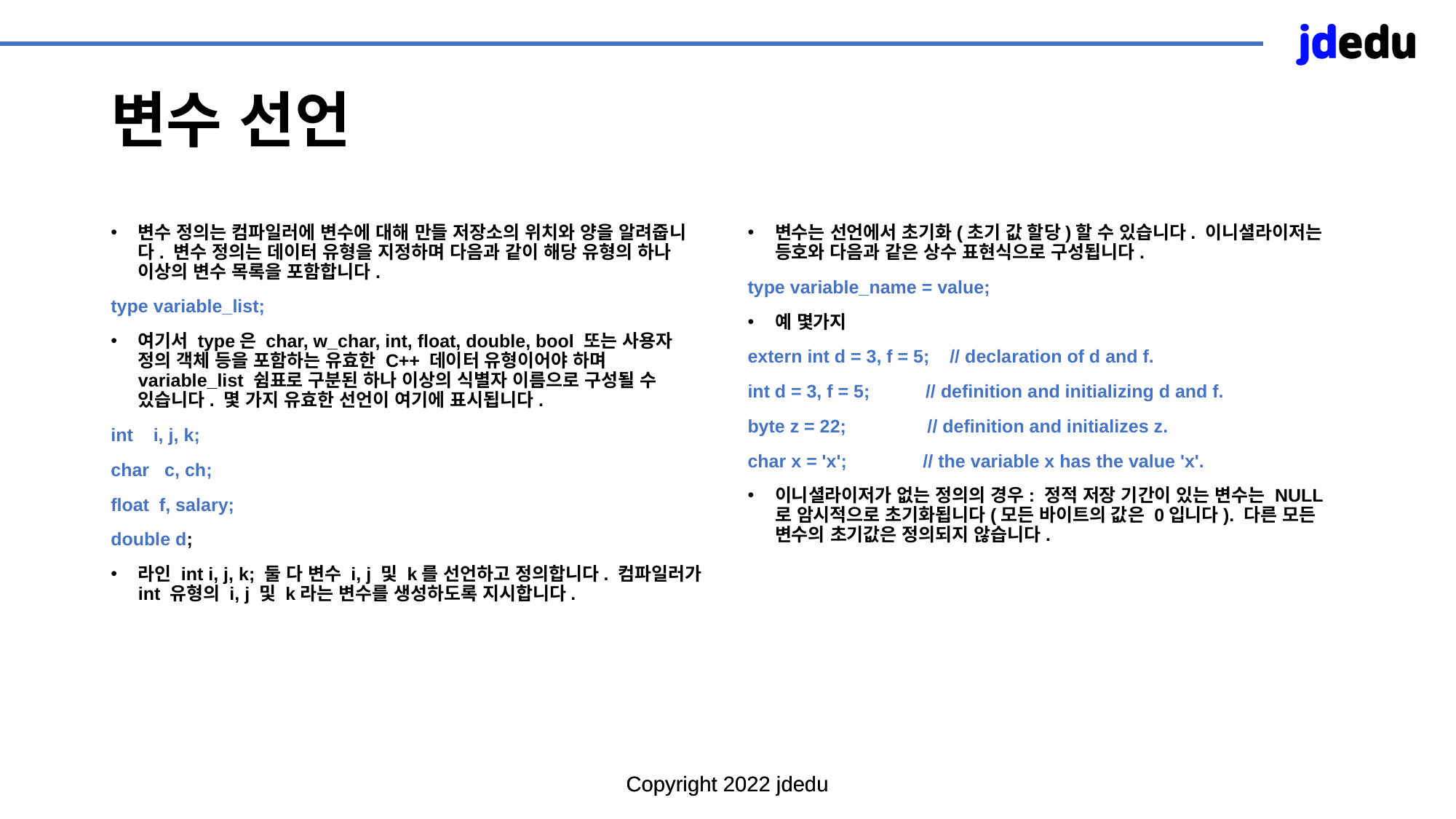

# 변수 선언
변수 정의는 컴파일러에 변수에 대해 만들 저장소의 위치와 양을 알려줍니다. 변수 정의는 데이터 유형을 지정하며 다음과 같이 해당 유형의 하나 이상의 변수 목록을 포함합니다.
type variable_list;
여기서 type은 char, w_char, int, float, double, bool 또는 사용자 정의 객체 등을 포함하는 유효한 C++ 데이터 유형이어야 하며 variable_list 쉼표로 구분된 하나 이상의 식별자 이름으로 구성될 수 있습니다. 몇 가지 유효한 선언이 여기에 표시됩니다.
int    i, j, k;
char   c, ch;
float  f, salary;
double d;
라인 int i, j, k; 둘 다 변수 i, j 및 k를 선언하고 정의합니다. 컴파일러가 int 유형의 i, j 및 k라는 변수를 생성하도록 지시합니다.

변수는 선언에서 초기화(초기 값 할당)할 수 있습니다. 이니셜라이저는 등호와 다음과 같은 상수 표현식으로 구성됩니다.
type variable_name = value;
예 몇가지
extern int d = 3, f = 5;    // declaration of d and f.
int d = 3, f = 5;           // definition and initializing d and f.
byte z = 22;                // definition and initializes z.
char x = 'x';               // the variable x has the value 'x'.
이니셜라이저가 없는 정의의 경우: 정적 저장 기간이 있는 변수는 NULL로 암시적으로 초기화됩니다(모든 바이트의 값은 0입니다). 다른 모든 변수의 초기값은 정의되지 않습니다.